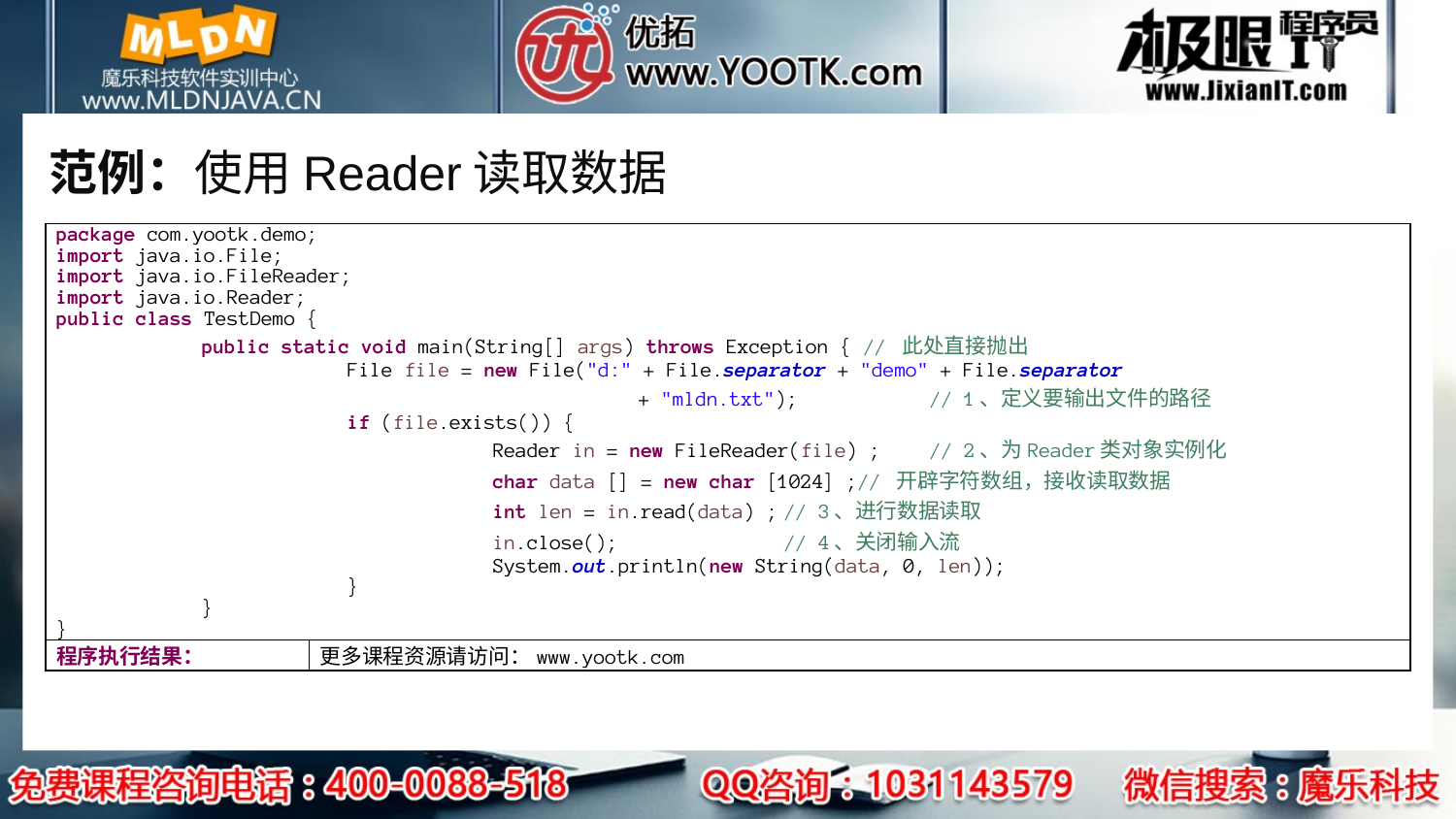

# 范例：使用Reader读取数据
| package com.yootk.demo; import java.io.File; import java.io.FileReader; import java.io.Reader; public class TestDemo { public static void main(String[] args) throws Exception { // 此处直接抛出 File file = new File("d:" + File.separator + "demo" + File.separator + "mldn.txt"); // 1、定义要输出文件的路径 if (file.exists()) { Reader in = new FileReader(file) ; // 2、为Reader类对象实例化 char data [] = new char [1024] ;// 开辟字符数组，接收读取数据 int len = in.read(data) ; // 3、进行数据读取 in.close(); // 4、关闭输入流 System.out.println(new String(data, 0, len)); } } } |  |
| --- | --- |
| 程序执行结果： | 更多课程资源请访问：www.yootk.com |